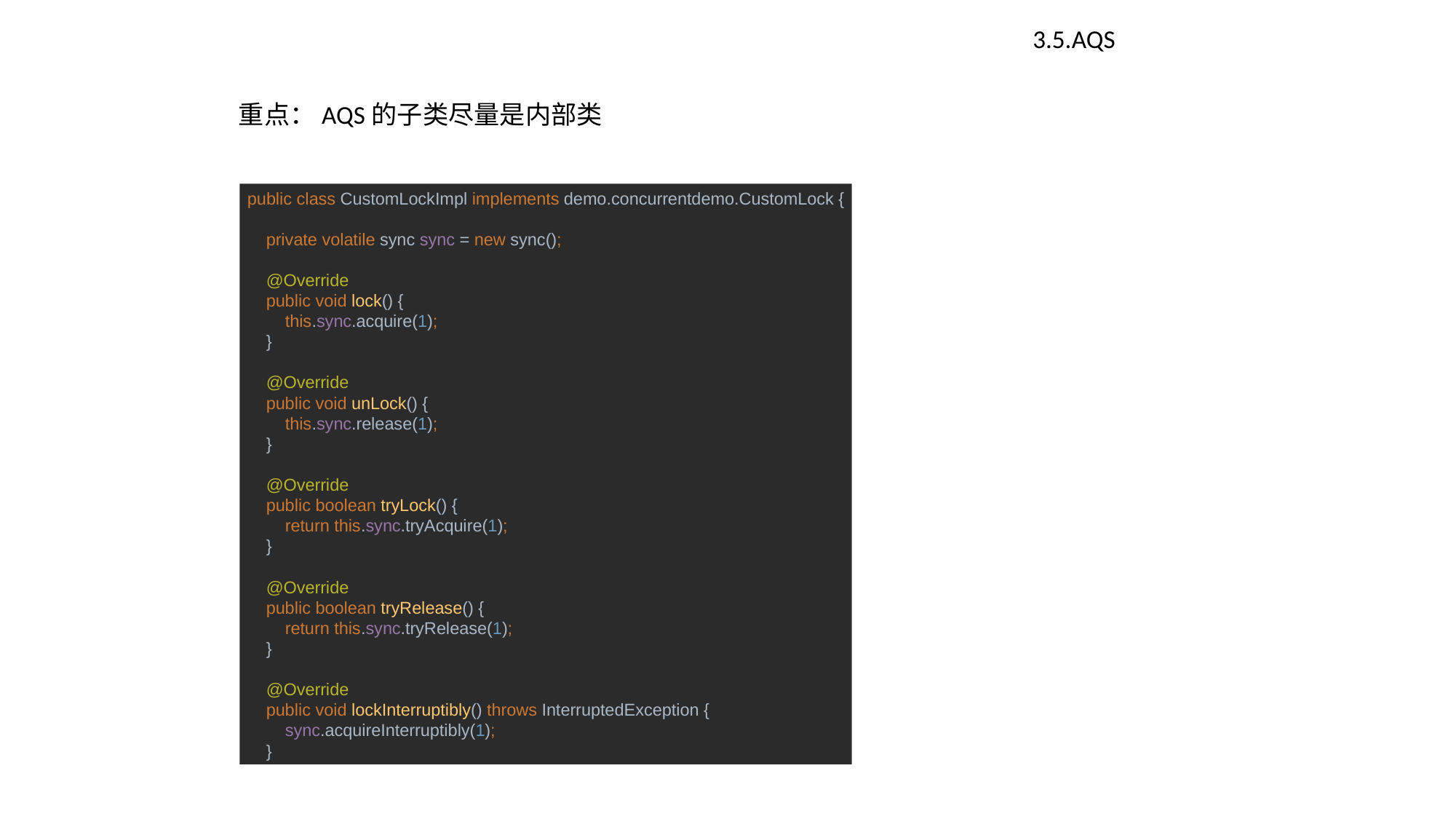

3.5.AQS
重点：AQS的子类尽量是内部类
public class CustomLockImpl implements demo.concurrentdemo.CustomLock {
    private volatile sync sync = new sync();
    @Override
    public void lock() {
        this.sync.acquire(1);
    }
    @Override
    public void unLock() {
        this.sync.release(1);
    }
    @Override
    public boolean tryLock() {
        return this.sync.tryAcquire(1);
    }
    @Override
    public boolean tryRelease() {
        return this.sync.tryRelease(1);
    }
    @Override
    public void lockInterruptibly() throws InterruptedException {
        sync.acquireInterruptibly(1);
    }